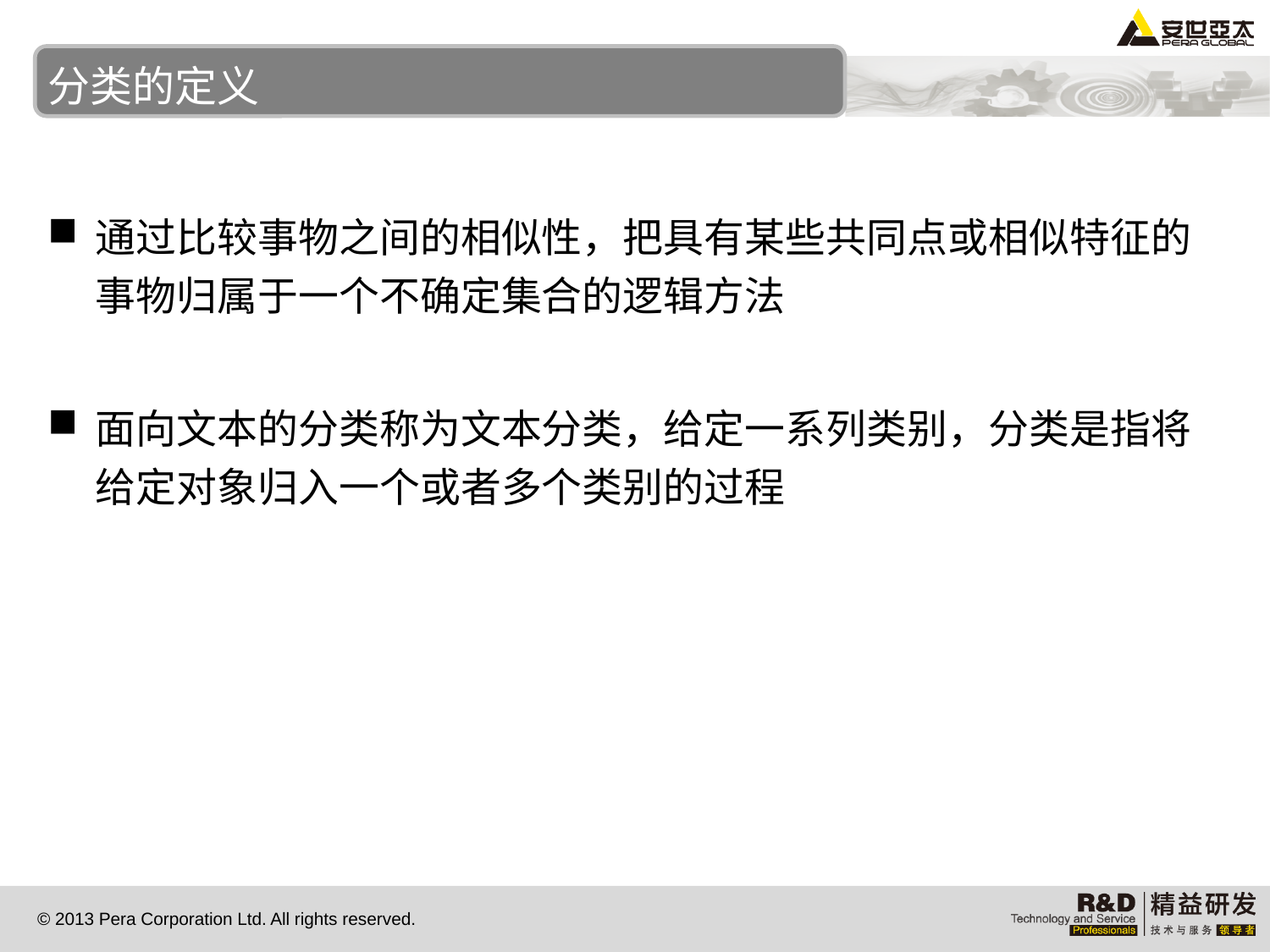

# 分类的定义
通过比较事物之间的相似性，把具有某些共同点或相似特征的事物归属于一个不确定集合的逻辑方法

面向文本的分类称为文本分类，给定一系列类别，分类是指将给定对象归入一个或者多个类别的过程